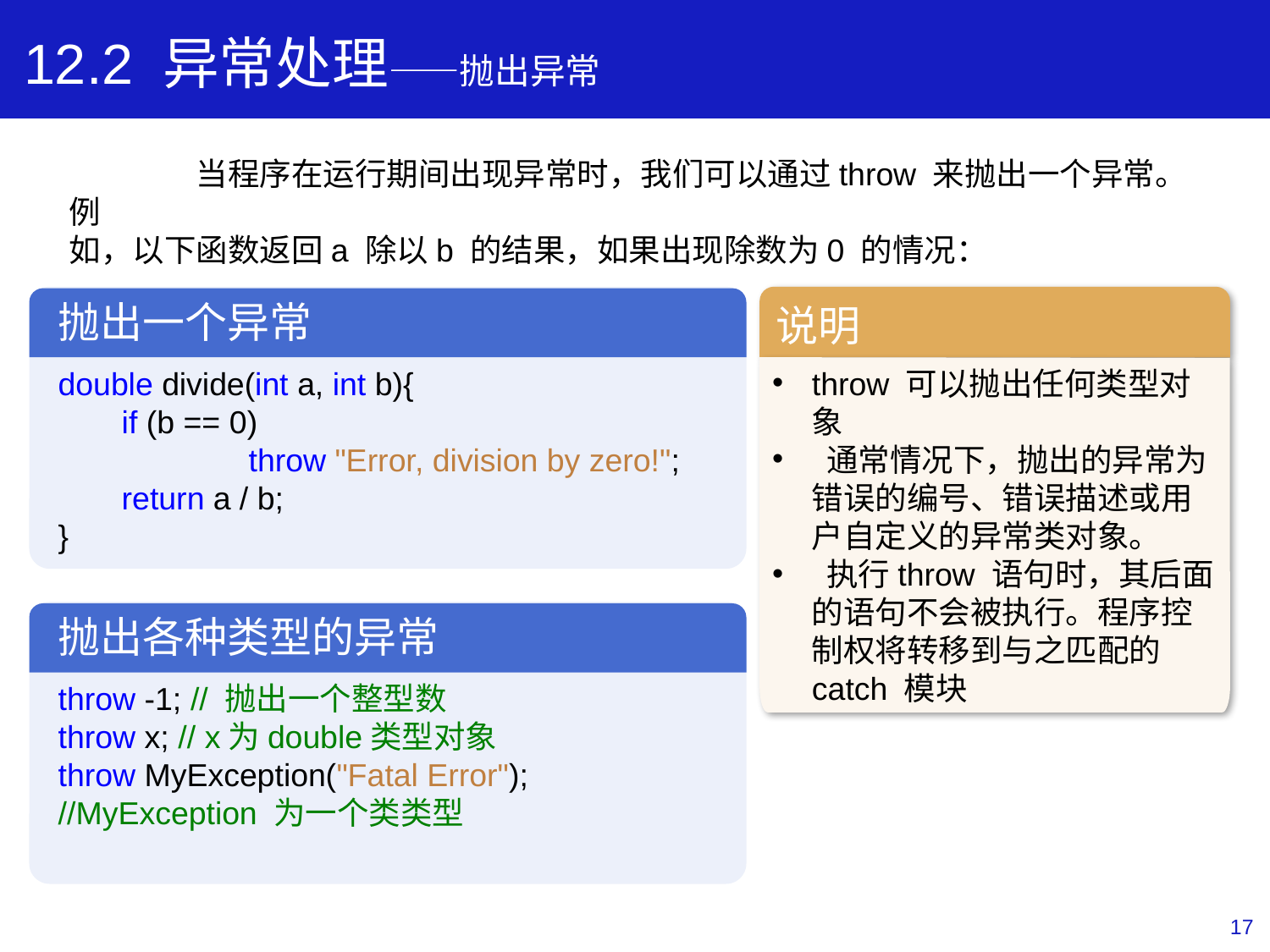

12.2 异常处理——抛出异常
	当程序在运行期间出现异常时，我们可以通过throw 来抛出一个异常。例
如，以下函数返回a 除以b 的结果，如果出现除数为0 的情况：
说明
throw 可以抛出任何类型对象
 通常情况下，抛出的异常为错误的编号、错误描述或用户自定义的异常类对象。
 执行throw 语句时，其后面的语句不会被执行。程序控制权将转移到与之匹配的catch 模块

抛出一个异常
double divide(int a, int b){
if (b == 0)
	throw "Error, division by zero!";
return a / b;
}

抛出各种类型的异常
throw -1; // 抛出一个整型数
throw x; // x为double类型对象
throw MyException("Fatal Error"); //MyException 为一个类类型
17